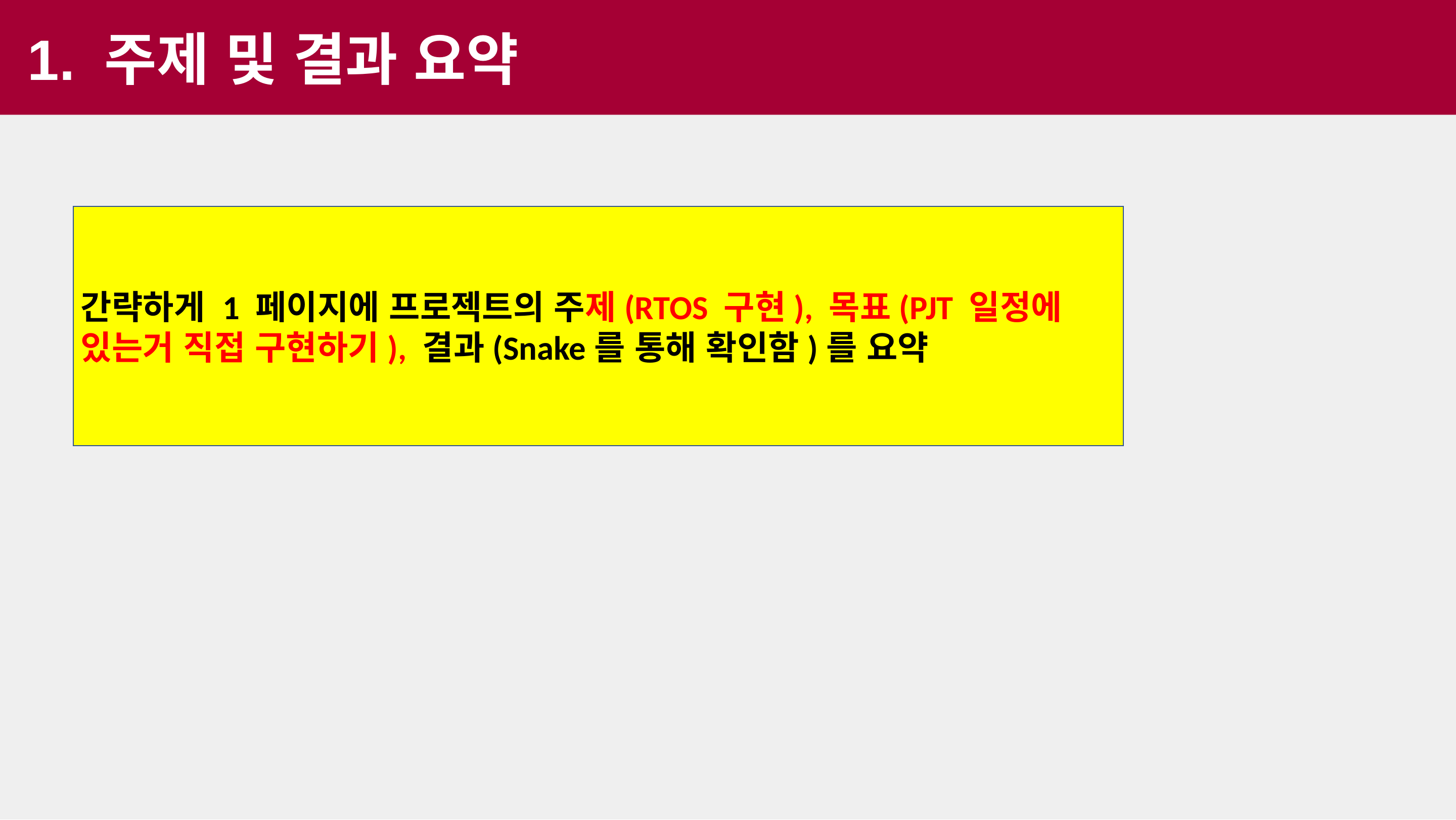

1. 주제 및 결과 요약
간략하게 1 페이지에 프로젝트의 주제(RTOS 구현), 목표(PJT 일정에 있는거 직접 구현하기), 결과(Snake를 통해 확인함)를 요약